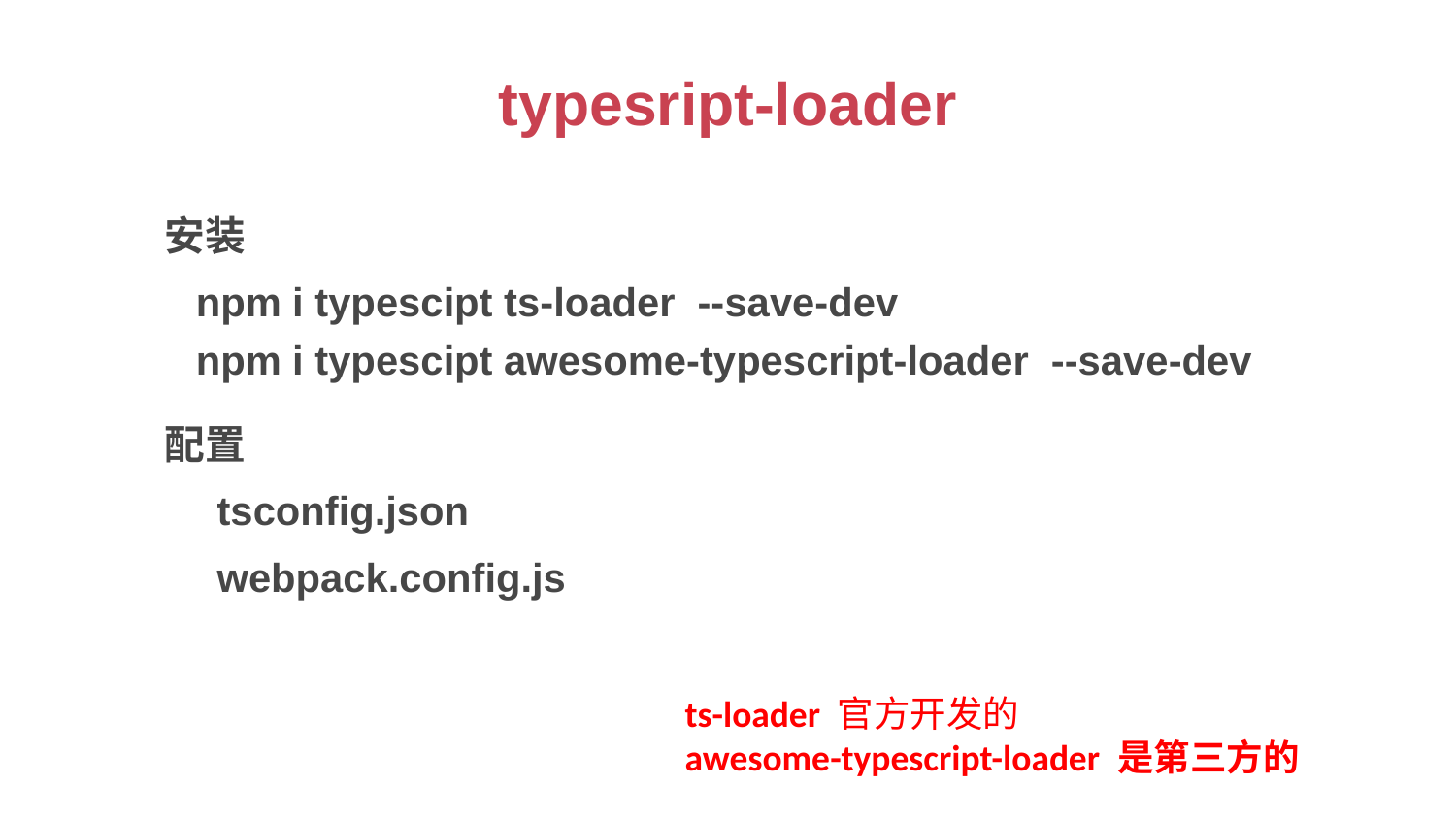

# typesript-loader
安装
npm i typescipt ts-loader  --save-dev
npm i typescipt awesome-typescript-loader  --save-dev
配置
tsconfig.json
webpack.config.js
ts-loader 官方开发的
awesome-typescript-loader 是第三方的